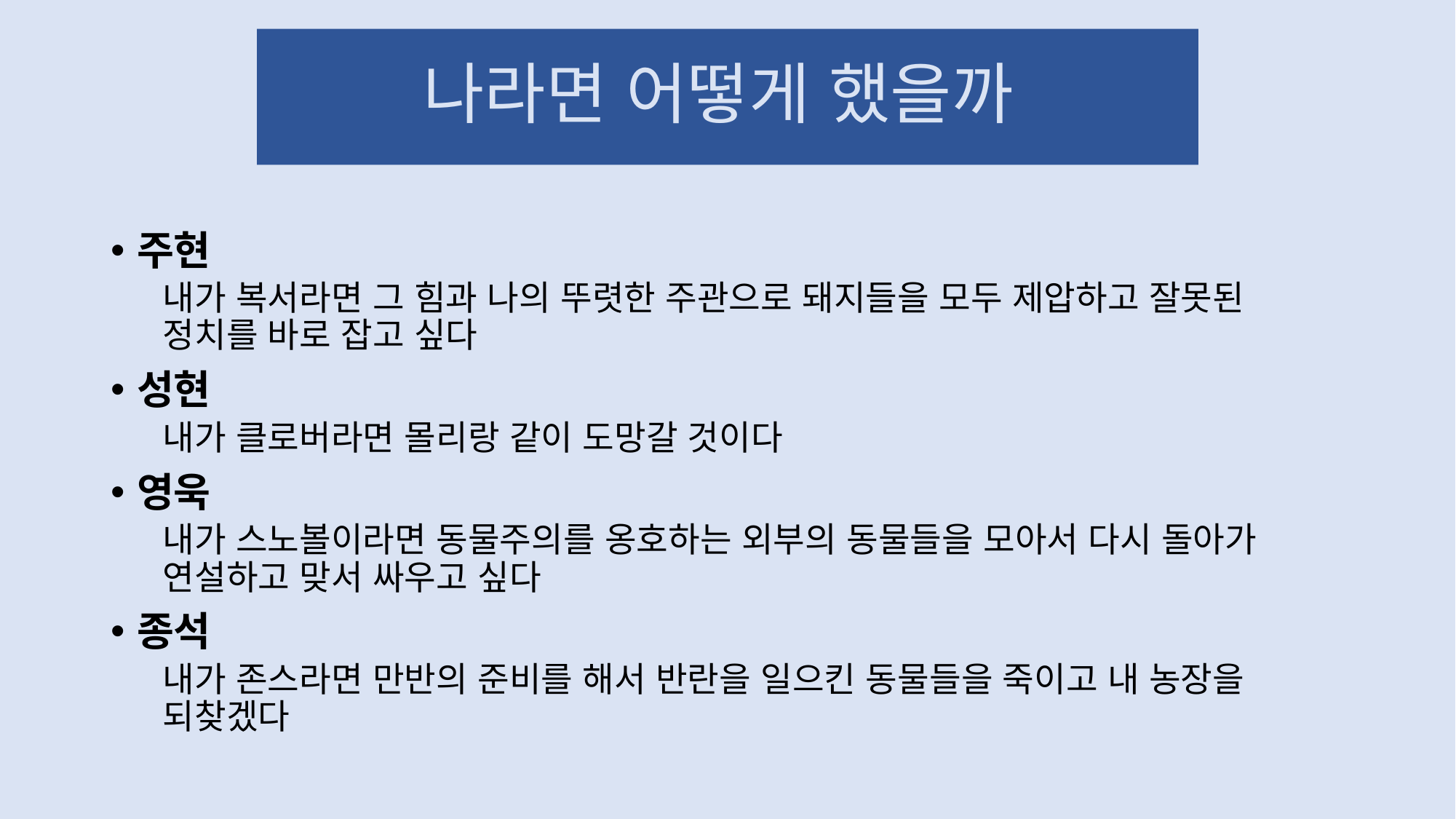

# 나라면 어떻게 했을까
주현
내가 복서라면 그 힘과 나의 뚜렷한 주관으로 돼지들을 모두 제압하고 잘못된 정치를 바로 잡고 싶다
성현
내가 클로버라면 몰리랑 같이 도망갈 것이다
영욱
내가 스노볼이라면 동물주의를 옹호하는 외부의 동물들을 모아서 다시 돌아가 연설하고 맞서 싸우고 싶다
종석
내가 존스라면 만반의 준비를 해서 반란을 일으킨 동물들을 죽이고 내 농장을 되찾겠다